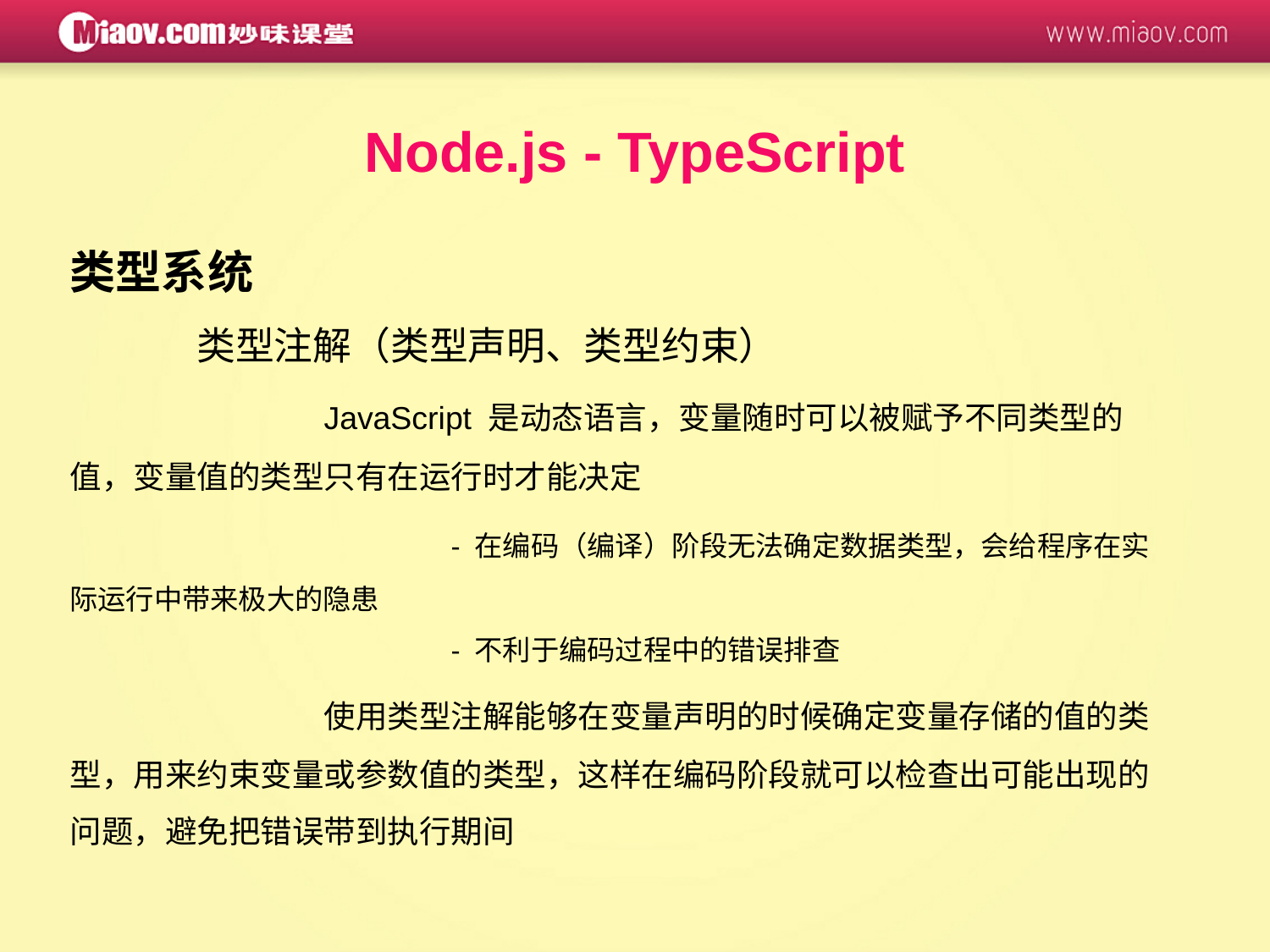

Node.js - TypeScript
类型系统
	类型注解（类型声明、类型约束）
		JavaScript 是动态语言，变量随时可以被赋予不同类型的值，变量值的类型只有在运行时才能决定
			- 在编码（编译）阶段无法确定数据类型，会给程序在实际运行中带来极大的隐患
			- 不利于编码过程中的错误排查
		使用类型注解能够在变量声明的时候确定变量存储的值的类型，用来约束变量或参数值的类型，这样在编码阶段就可以检查出可能出现的问题，避免把错误带到执行期间